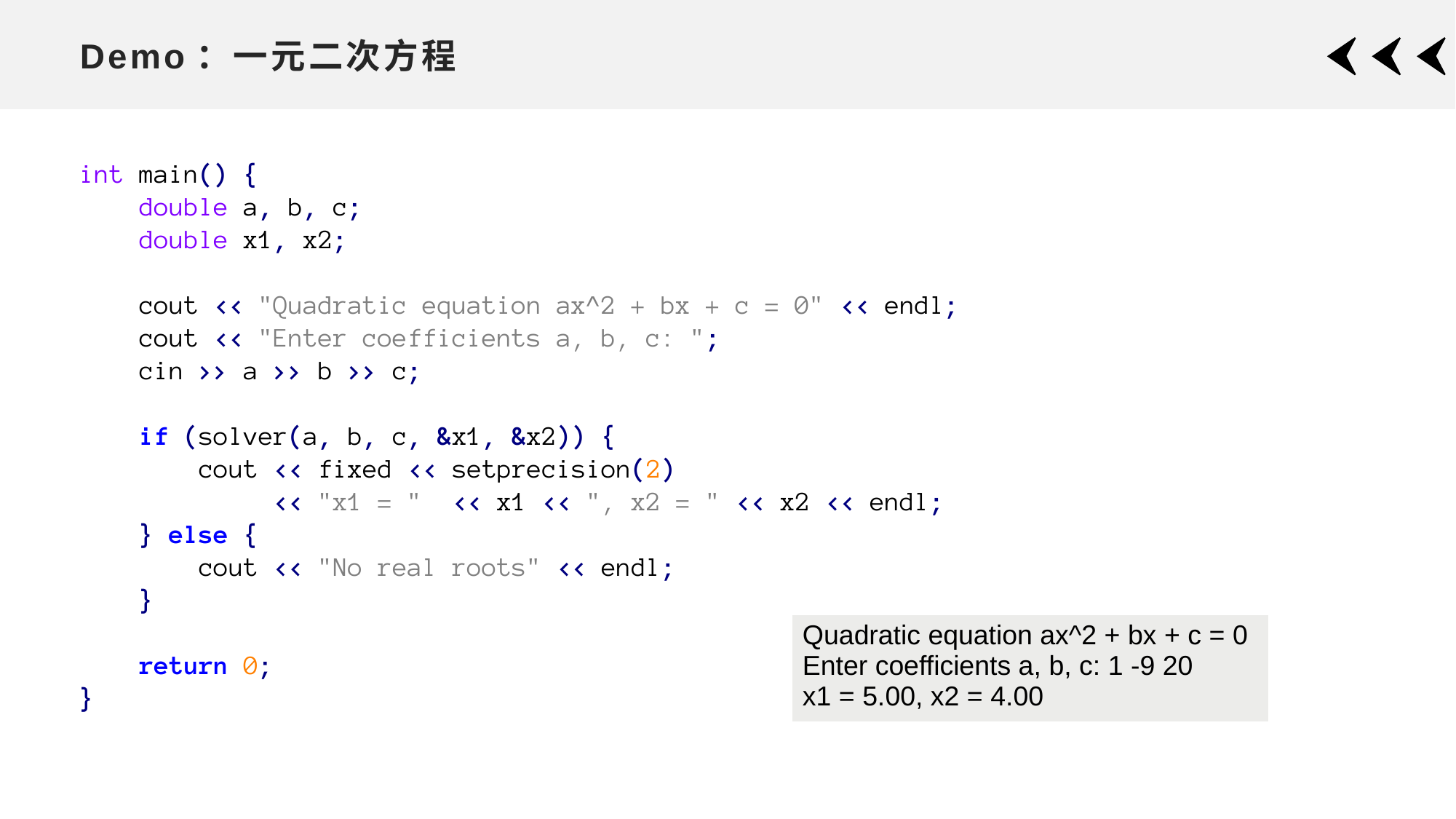

# Demo：一元二次方程
int main() {
    double a, b, c;
    double x1, x2;

    cout << "Quadratic equation ax^2 + bx + c = 0" << endl;
    cout << "Enter coefficients a, b, c: ";
    cin >> a >> b >> c;

    if (solver(a, b, c, &x1, &x2)) {
        cout << fixed << setprecision(2)
             << "x1 = "  << x1 << ", x2 = " << x2 << endl;
    } else {
        cout << "No real roots" << endl;
    }

    return 0;
}
| Quadratic equation ax^2 + bx + c = 0 Enter coefficients a, b, c: 1 -9 20 x1 = 5.00, x2 = 4.00 |
| --- |